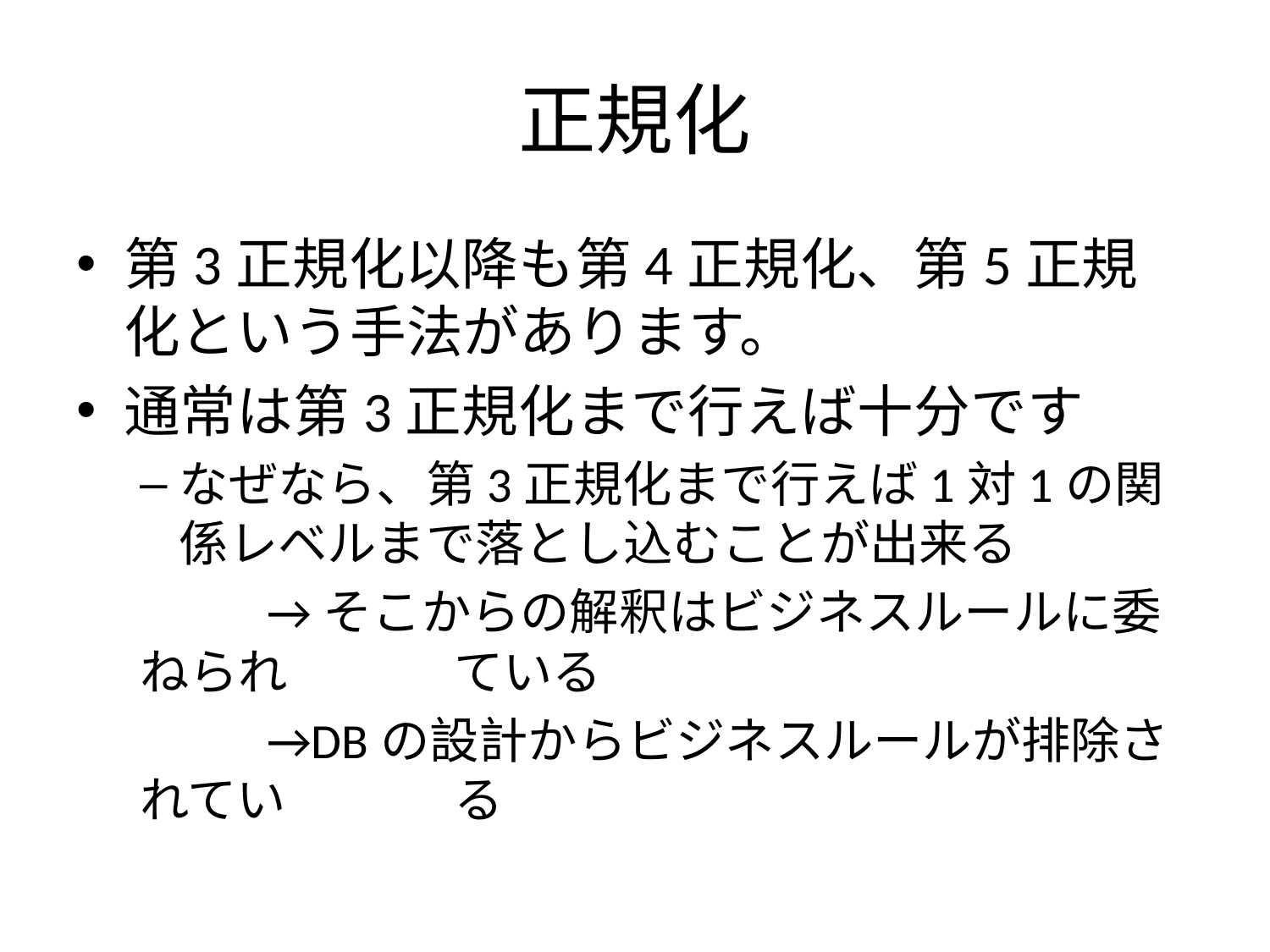

# 正規化
第3正規化以降も第4正規化、第5正規化という手法があります。
通常は第3正規化まで行えば十分です
なぜなら、第3正規化まで行えば1対1の関係レベルまで落とし込むことが出来る
	→そこからの解釈はビジネスルールに委ねられ	　 ている
	→DBの設計からビジネスルールが排除されてい	　 る